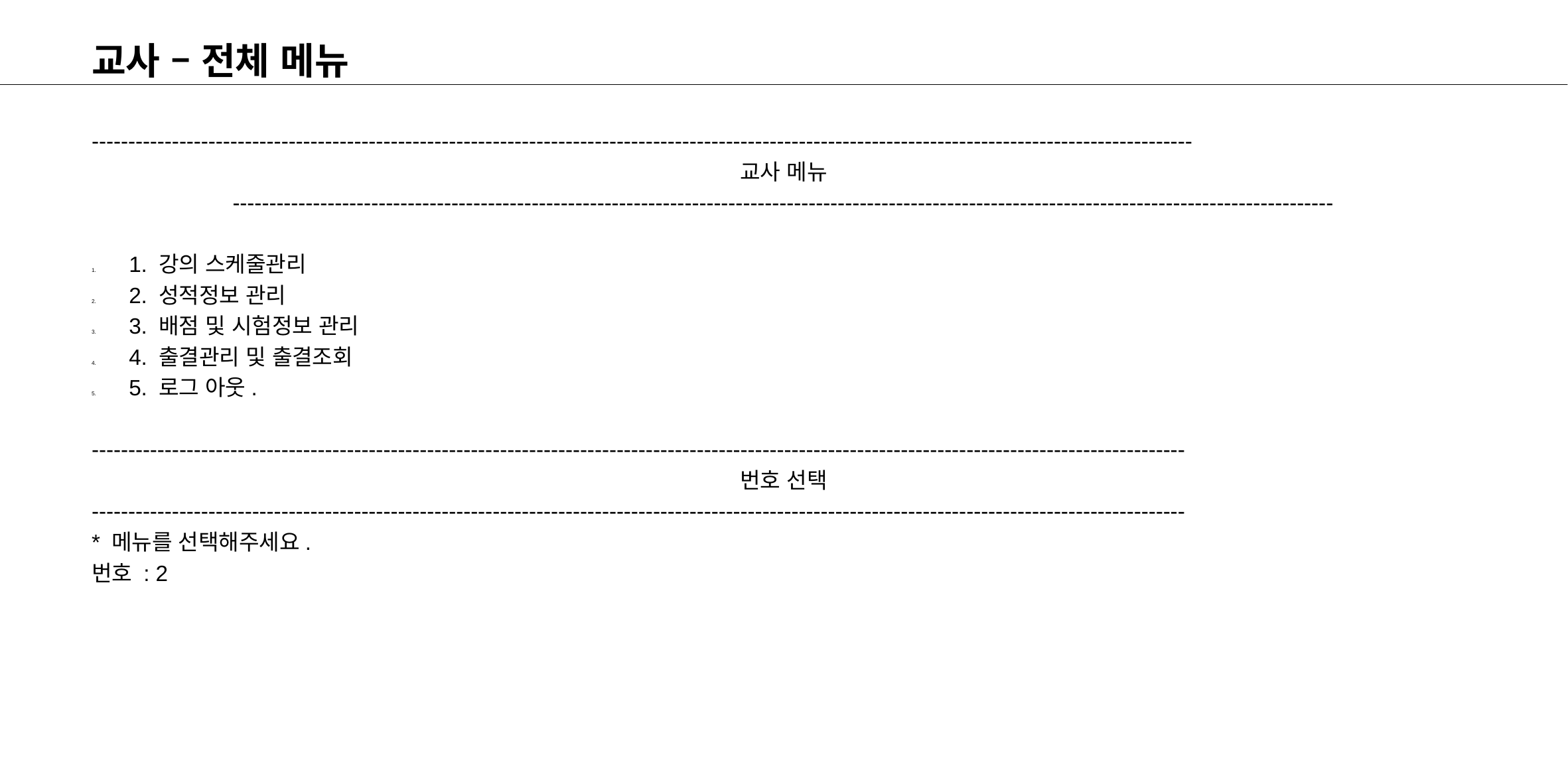

# 교사 – 전체 메뉴
-------------------------------------------------------------------------------------------------------------------------------------------------------
교사 메뉴
-------------------------------------------------------------------------------------------------------------------------------------------------------

1. 강의 스케줄관리
2. 성적정보 관리
3. 배점 및 시험정보 관리
4. 출결관리 및 출결조회
5. 로그 아웃.

------------------------------------------------------------------------------------------------------------------------------------------------------
번호 선택
------------------------------------------------------------------------------------------------------------------------------------------------------
* 메뉴를 선택해주세요.
번호 : 2